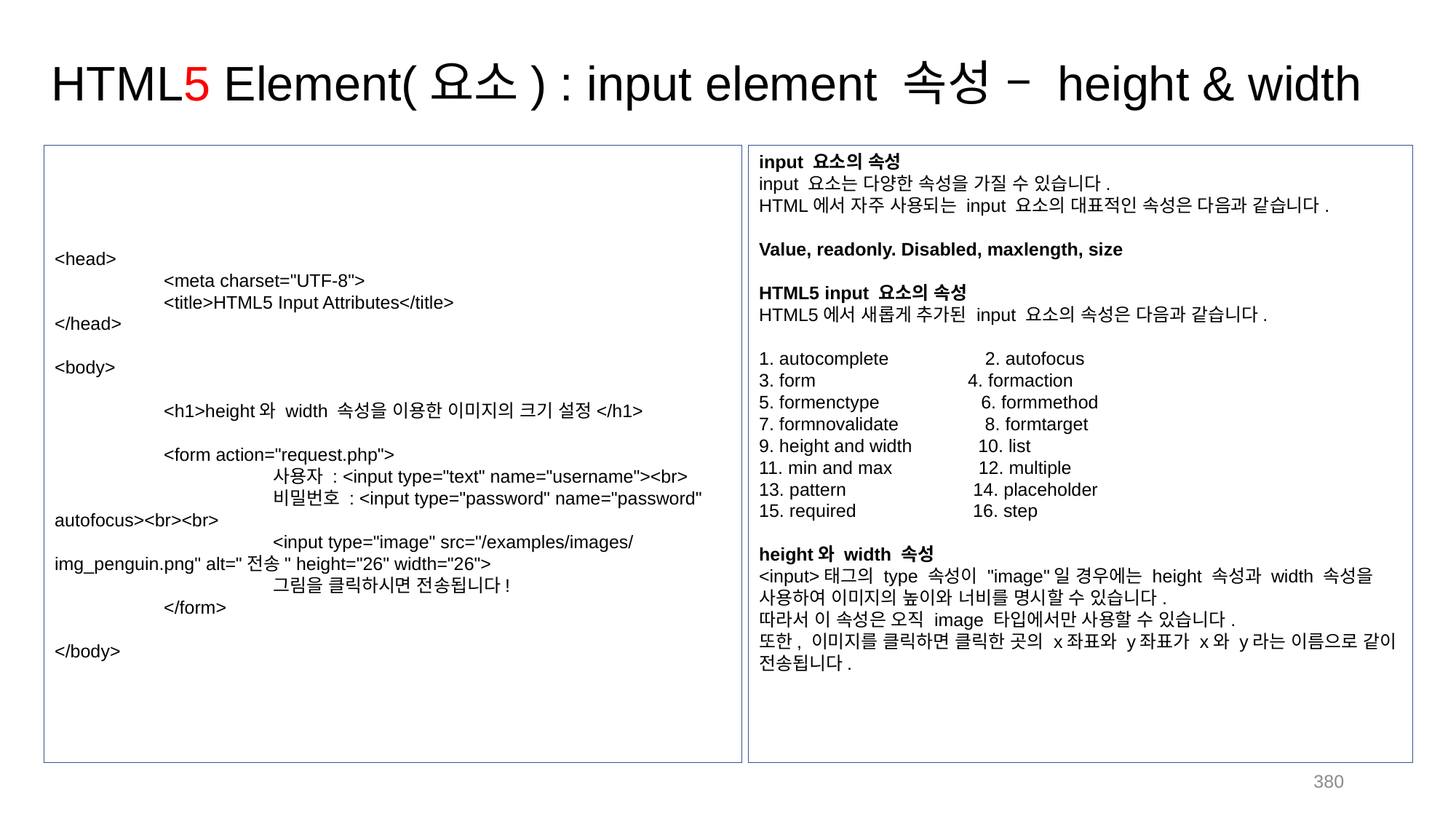

# HTML5 Element(요소) : input element 속성 – height & width
<head>
	<meta charset="UTF-8">
	<title>HTML5 Input Attributes</title>
</head>

<body>

	<h1>height와 width 속성을 이용한 이미지의 크기 설정</h1>

	<form action="request.php">
		사용자 : <input type="text" name="username"><br>
		비밀번호 : <input type="password" name="password" autofocus><br><br>
		<input type="image" src="/examples/images/img_penguin.png" alt="전송" height="26" width="26">
		그림을 클릭하시면 전송됩니다!
	</form>

</body>
input 요소의 속성
input 요소는 다양한 속성을 가질 수 있습니다.
HTML에서 자주 사용되는 input 요소의 대표적인 속성은 다음과 같습니다.

Value, readonly. Disabled, maxlength, size

HTML5 input 요소의 속성
HTML5에서 새롭게 추가된 input 요소의 속성은 다음과 같습니다.

1. autocomplete                   2. autofocus
3. form                              4. formaction
5. formenctype                    6. formmethod
7. formnovalidate                 8. formtarget
9. height and width             10. list
11. min and max                 12. multiple
13. pattern                         14. placeholder
15. required                       16. step

height와 width 속성
<input>태그의 type 속성이 "image"일 경우에는 height 속성과 width 속성을 사용하여 이미지의 높이와 너비를 명시할 수 있습니다.
따라서 이 속성은 오직 image 타입에서만 사용할 수 있습니다.
또한, 이미지를 클릭하면 클릭한 곳의 x좌표와 y좌표가 x와 y라는 이름으로 같이 전송됩니다.
380